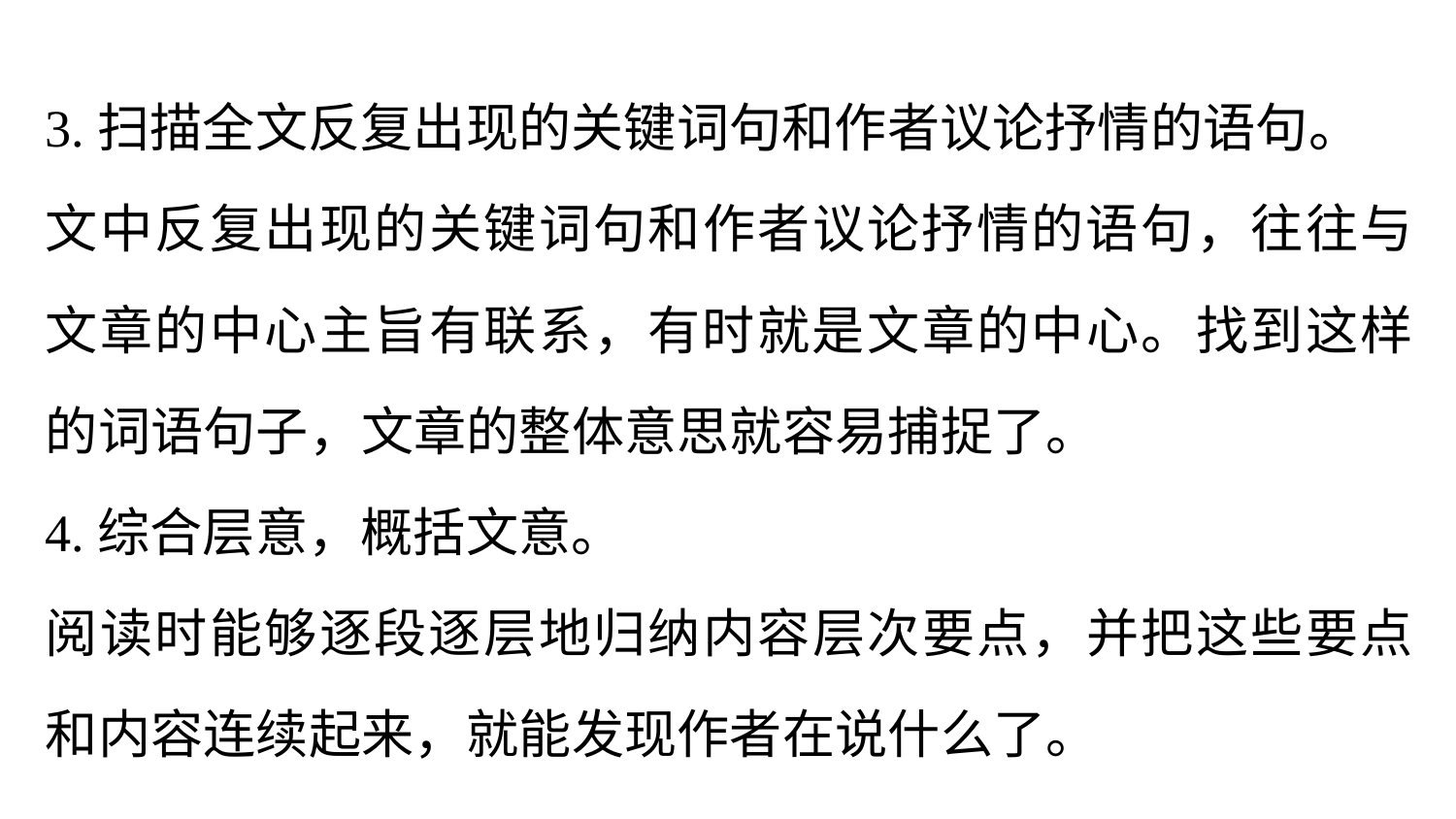

3.扫描全文反复出现的关键词句和作者议论抒情的语句。
文中反复出现的关键词句和作者议论抒情的语句，往往与文章的中心主旨有联系，有时就是文章的中心。找到这样的词语句子，文章的整体意思就容易捕捉了。
4.综合层意，概括文意。
阅读时能够逐段逐层地归纳内容层次要点，并把这些要点和内容连续起来，就能发现作者在说什么了。